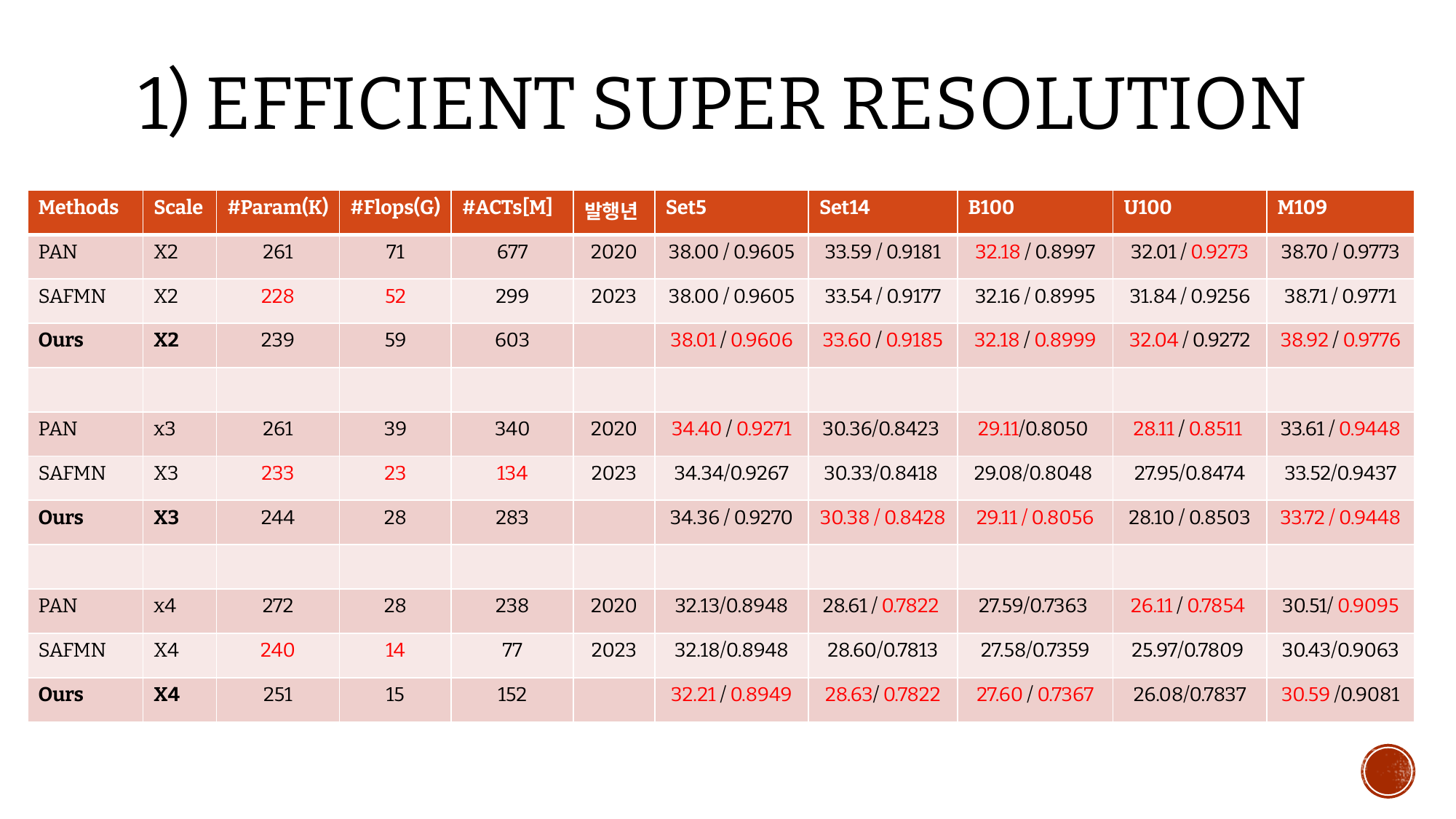

# 1) Efficient super resolution
| Methods | Scale | #Param(K) | #Flops(G) | #ACTs[M] | 발행년 | Set5 | Set14 | B100 | U100 | M109 |
| --- | --- | --- | --- | --- | --- | --- | --- | --- | --- | --- |
| PAN | X2 | 261 | 71 | 677 | 2020 | 38.00 / 0.9605 | 33.59 / 0.9181 | 32.18 / 0.8997 | 32.01 / 0.9273 | 38.70 / 0.9773 |
| SAFMN | X2 | 228 | 52 | 299 | 2023 | 38.00 / 0.9605 | 33.54 / 0.9177 | 32.16 / 0.8995 | 31.84 / 0.9256 | 38.71 / 0.9771 |
| Ours | X2 | 239 | 59 | 603 |  | 38.01 / 0.9606 | 33.60 / 0.9185 | 32.18 / 0.8999 | 32.04 / 0.9272 | 38.92 / 0.9776 |
|  |  |  |  |  |  |  |  |  |  |  |
| PAN | x3 | 261 | 39 | 340 | 2020 | 34.40 / 0.9271 | 30.36/0.8423 | 29.11/0.8050 | 28.11 / 0.8511 | 33.61 / 0.9448 |
| SAFMN | X3 | 233 | 23 | 134 | 2023 | 34.34/0.9267 | 30.33/0.8418 | 29.08/0.8048 | 27.95/0.8474 | 33.52/0.9437 |
| Ours | X3 | 244 | 28 | 283 |  | 34.36 / 0.9270 | 30.38 / 0.8428 | 29.11 / 0.8056 | 28.10 / 0.8503 | 33.72 / 0.9448 |
|  |  |  |  |  |  |  |  |  |  |  |
| PAN | x4 | 272 | 28 | 238 | 2020 | 32.13/0.8948 | 28.61 / 0.7822 | 27.59/0.7363 | 26.11 / 0.7854 | 30.51/ 0.9095 |
| SAFMN | X4 | 240 | 14 | 77 | 2023 | 32.18/0.8948 | 28.60/0.7813 | 27.58/0.7359 | 25.97/0.7809 | 30.43/0.9063 |
| Ours | X4 | 251 | 15 | 152 |  | 32.21 / 0.8949 | 28.63/ 0.7822 | 27.60 / 0.7367 | 26.08/0.7837 | 30.59 /0.9081 |